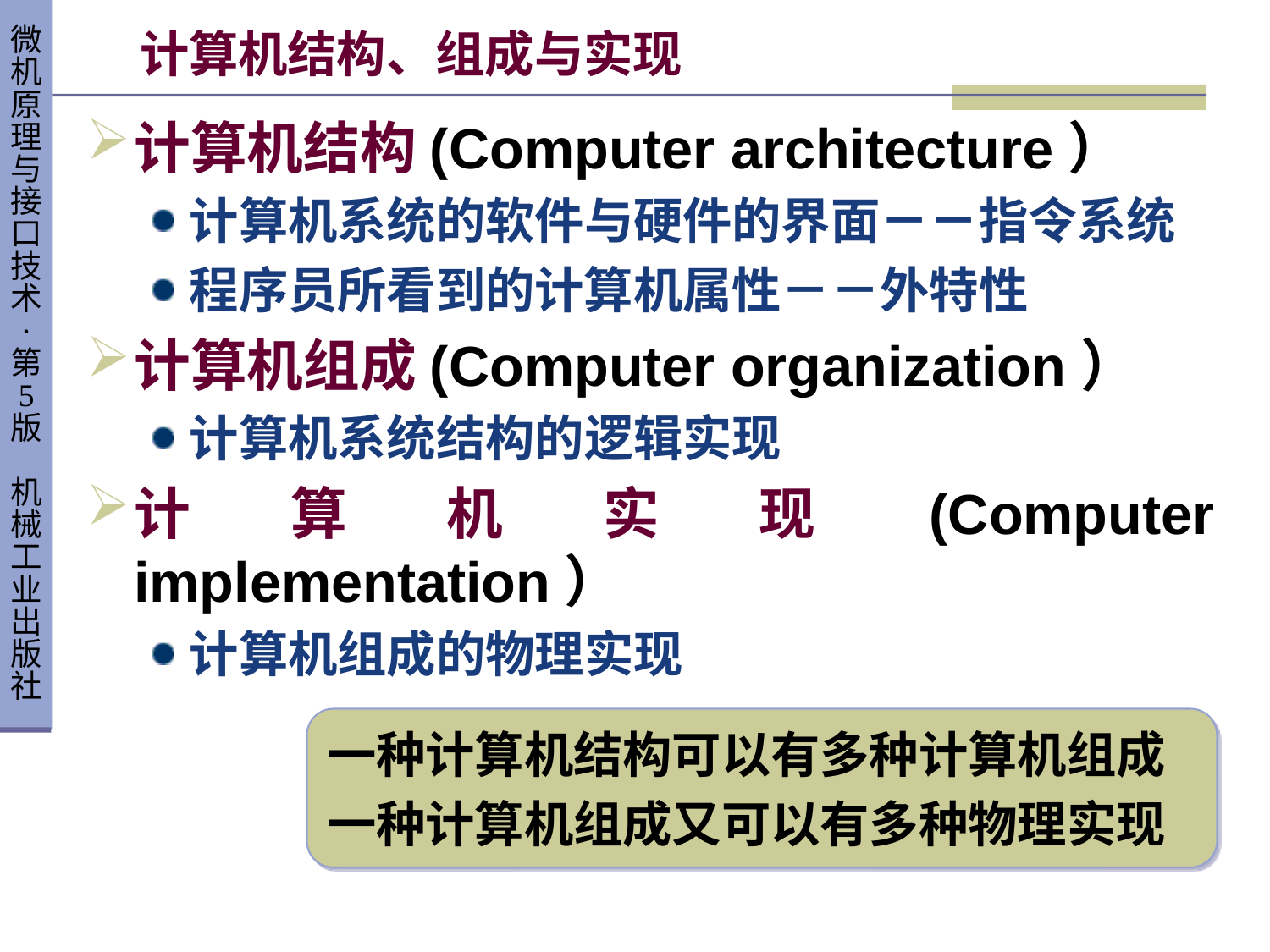

# 计算机结构、组成与实现
计算机结构(Computer architecture）
计算机系统的软件与硬件的界面－－指令系统
程序员所看到的计算机属性－－外特性
计算机组成(Computer organization）
计算机系统结构的逻辑实现
计算机实现(Computer implementation）
计算机组成的物理实现
一种计算机结构可以有多种计算机组成
一种计算机组成又可以有多种物理实现